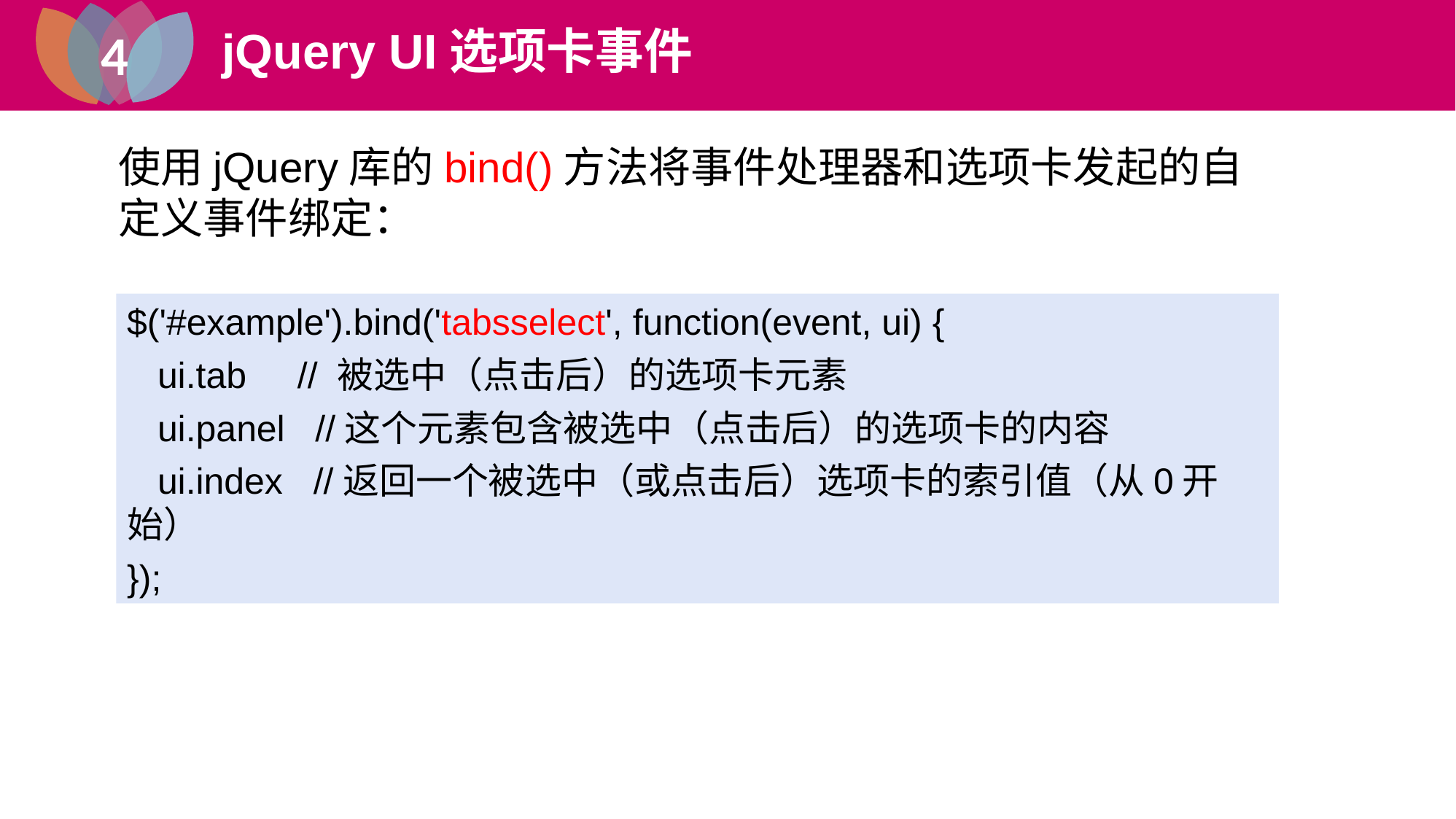

4
jQuery UI选项卡事件
使用jQuery库的bind()方法将事件处理器和选项卡发起的自定义事件绑定：

$('#example').bind('tabsselect', function(event, ui) {
   ui.tab     // 被选中（点击后）的选项卡元素
   ui.panel   //这个元素包含被选中（点击后）的选项卡的内容
   ui.index   //返回一个被选中（或点击后）选项卡的索引值（从0开始）
});